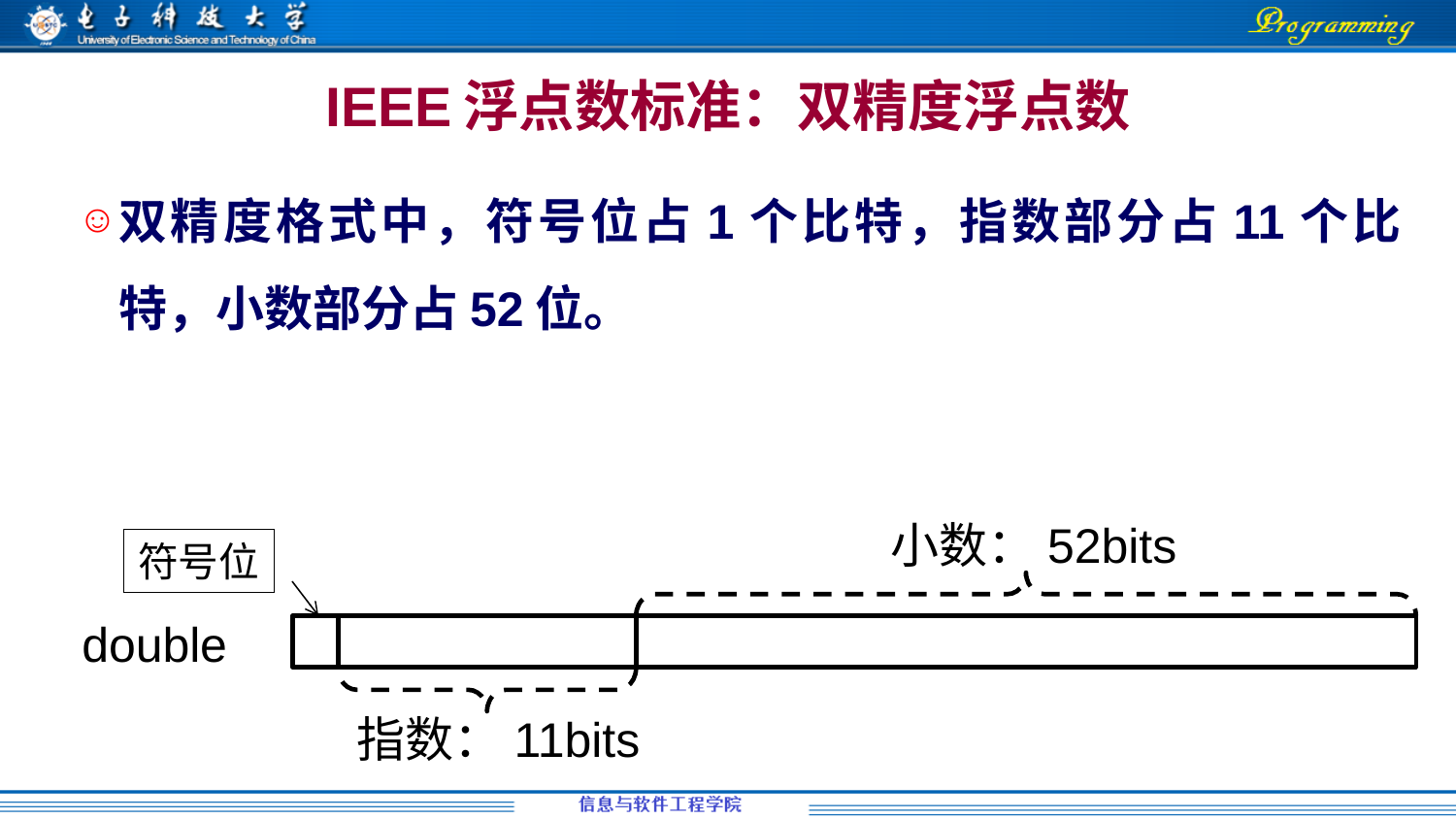

# IEEE浮点数标准：双精度浮点数
双精度格式中，符号位占1个比特，指数部分占11个比特，小数部分占52位。

小数：52bits
符号位
double

指数：11bits